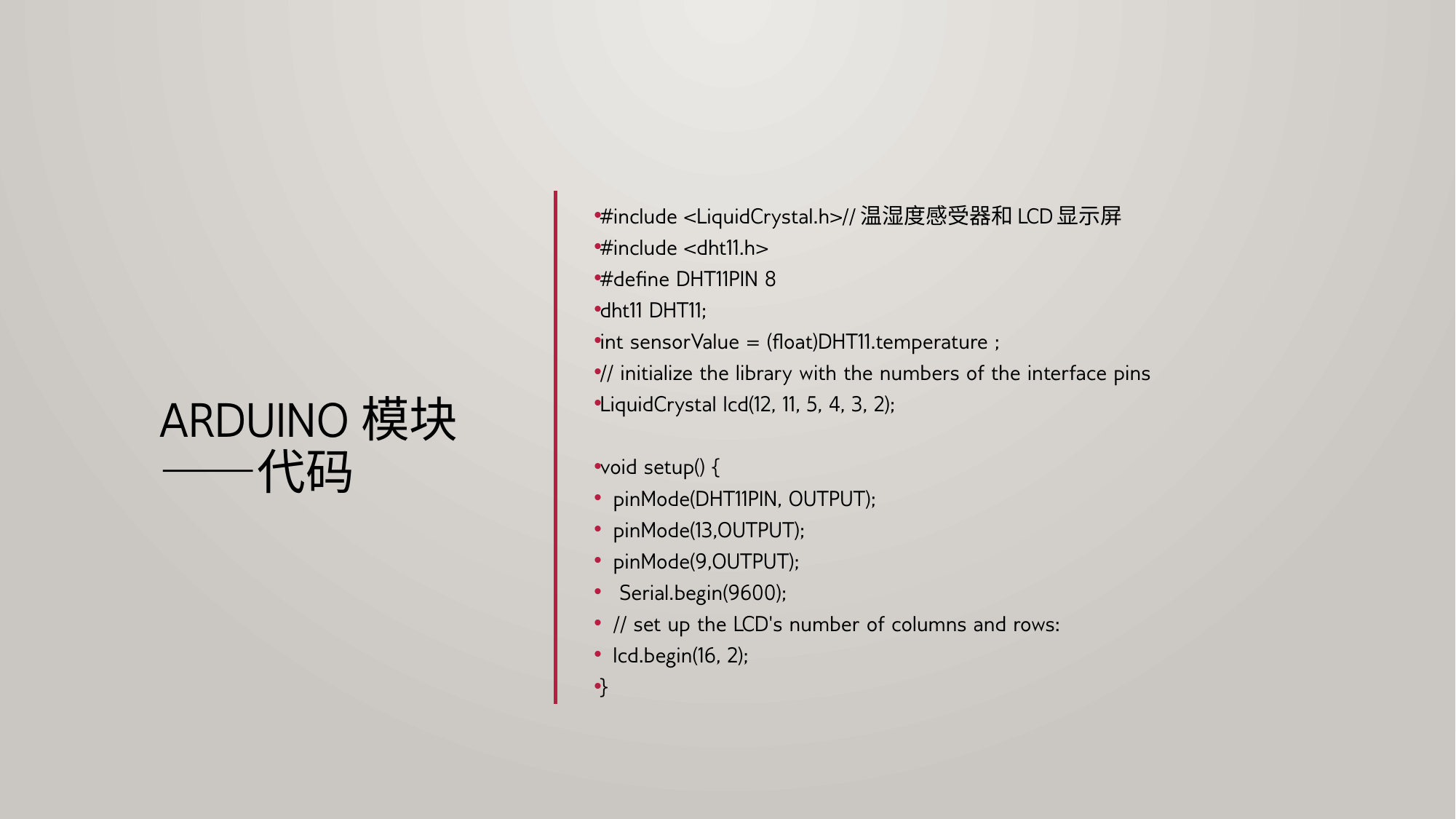

# Arduino模块——代码
#include <LiquidCrystal.h>//温湿度感受器和LCD显示屏
#include <dht11.h>
#define DHT11PIN 8
dht11 DHT11;
int sensorValue = (float)DHT11.temperature ;
// initialize the library with the numbers of the interface pins
LiquidCrystal lcd(12, 11, 5, 4, 3, 2);

void setup() {
  pinMode(DHT11PIN, OUTPUT);
  pinMode(13,OUTPUT);
  pinMode(9,OUTPUT);
   Serial.begin(9600);
  // set up the LCD's number of columns and rows:
  lcd.begin(16, 2);
}